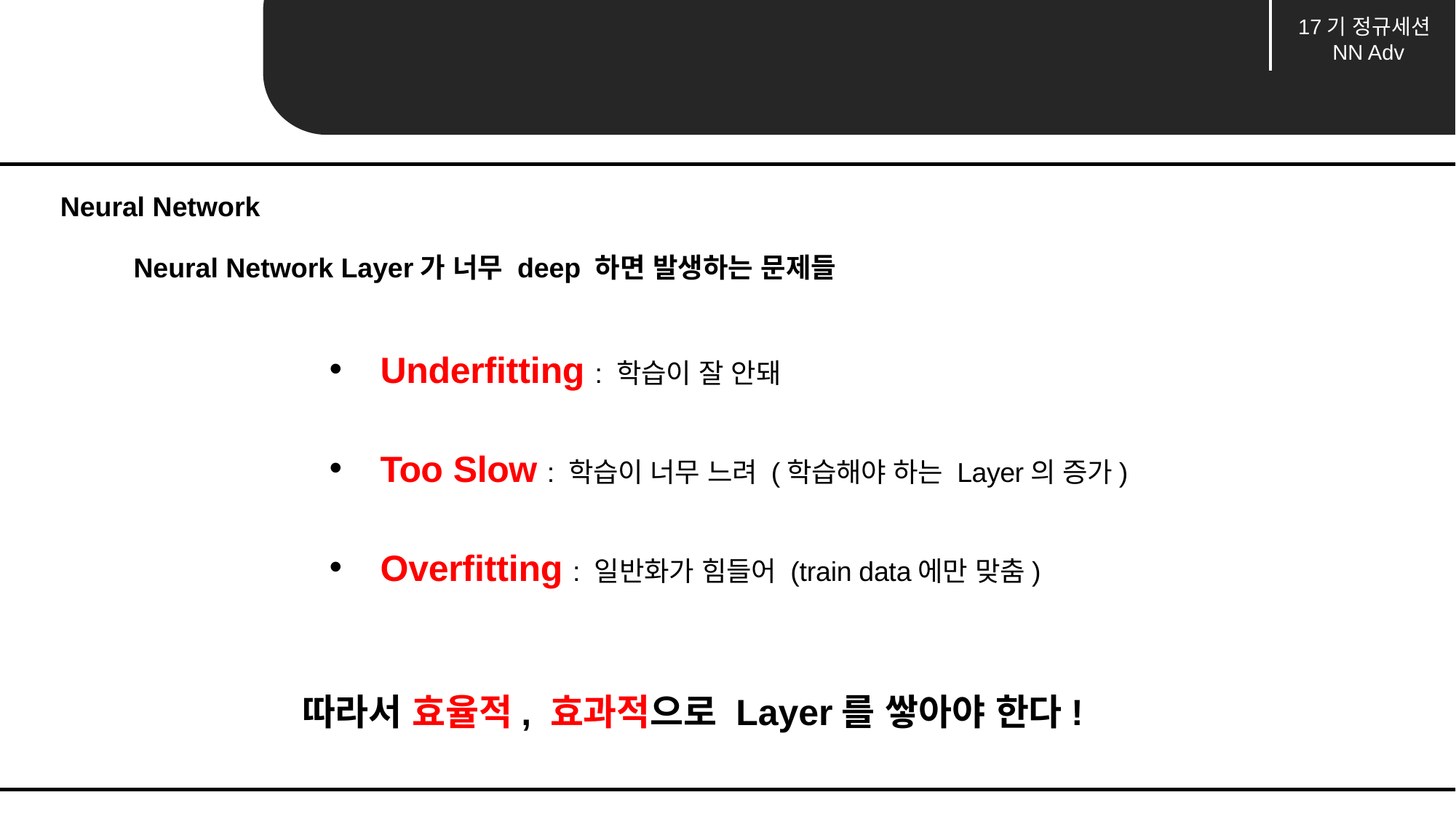

17기 정규세션
SVM
17기 정규세션
NN Adv
Unit  01 ㅣIntroduction
Neural Network
Neural Network Layer가 너무 deep 하면 발생하는 문제들
Underfitting : 학습이 잘 안돼
Too Slow : 학습이 너무 느려 (학습해야 하는 Layer의 증가)
Overfitting : 일반화가 힘들어 (train data에만 맞춤)
따라서 효율적, 효과적으로 Layer를 쌓아야 한다!